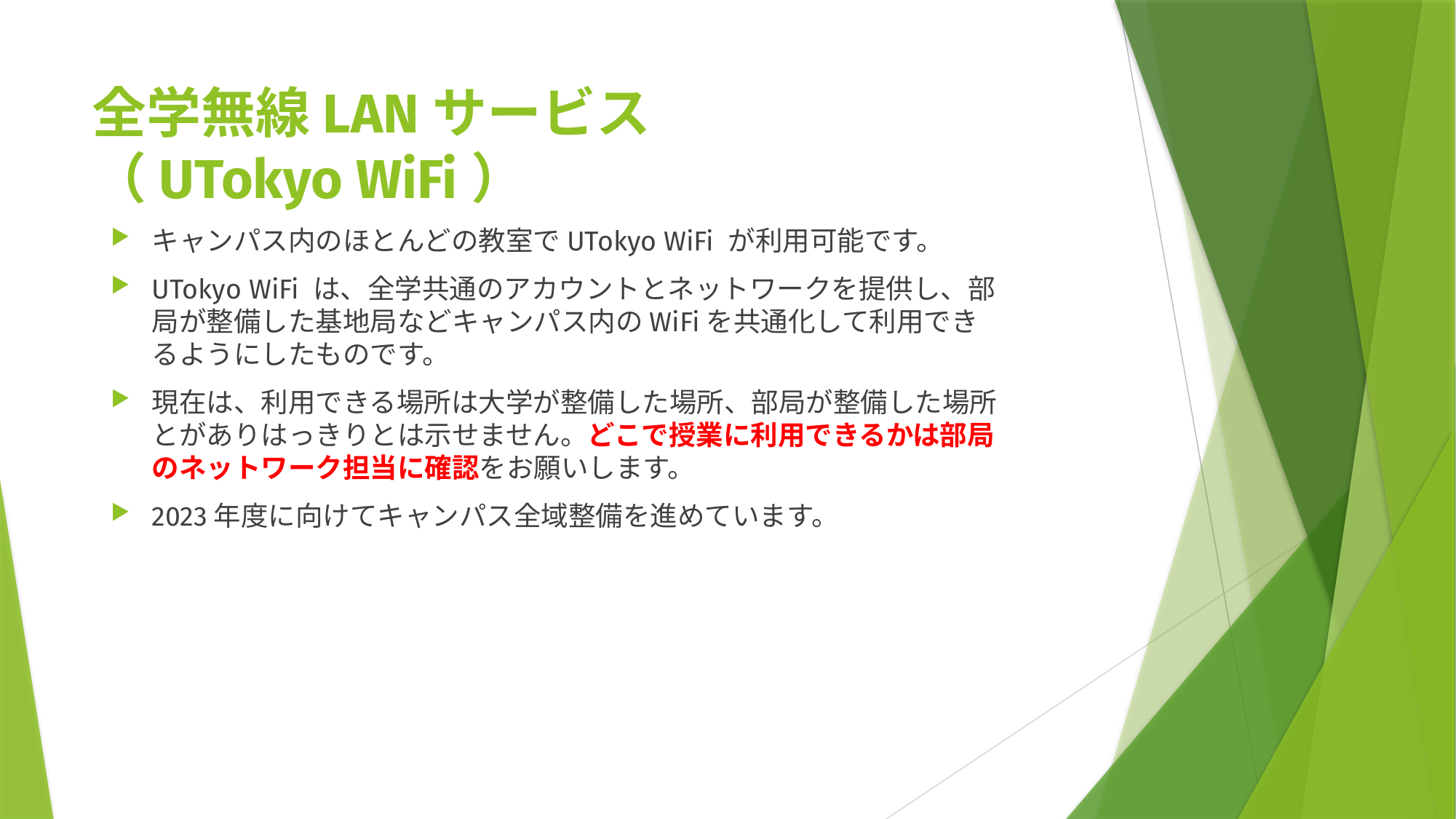

# 全学無線LANサービス （UTokyo WiFi）
キャンパス内のほとんどの教室でUTokyo WiFi が利用可能です。
UTokyo WiFi は、全学共通のアカウントとネットワークを提供し、部局が整備した基地局などキャンパス内のWiFiを共通化して利用できるようにしたものです。
現在は、利用できる場所は大学が整備した場所、部局が整備した場所とがありはっきりとは示せません。どこで授業に利用できるかは部局のネットワーク担当に確認をお願いします。
2023年度に向けてキャンパス全域整備を進めています。